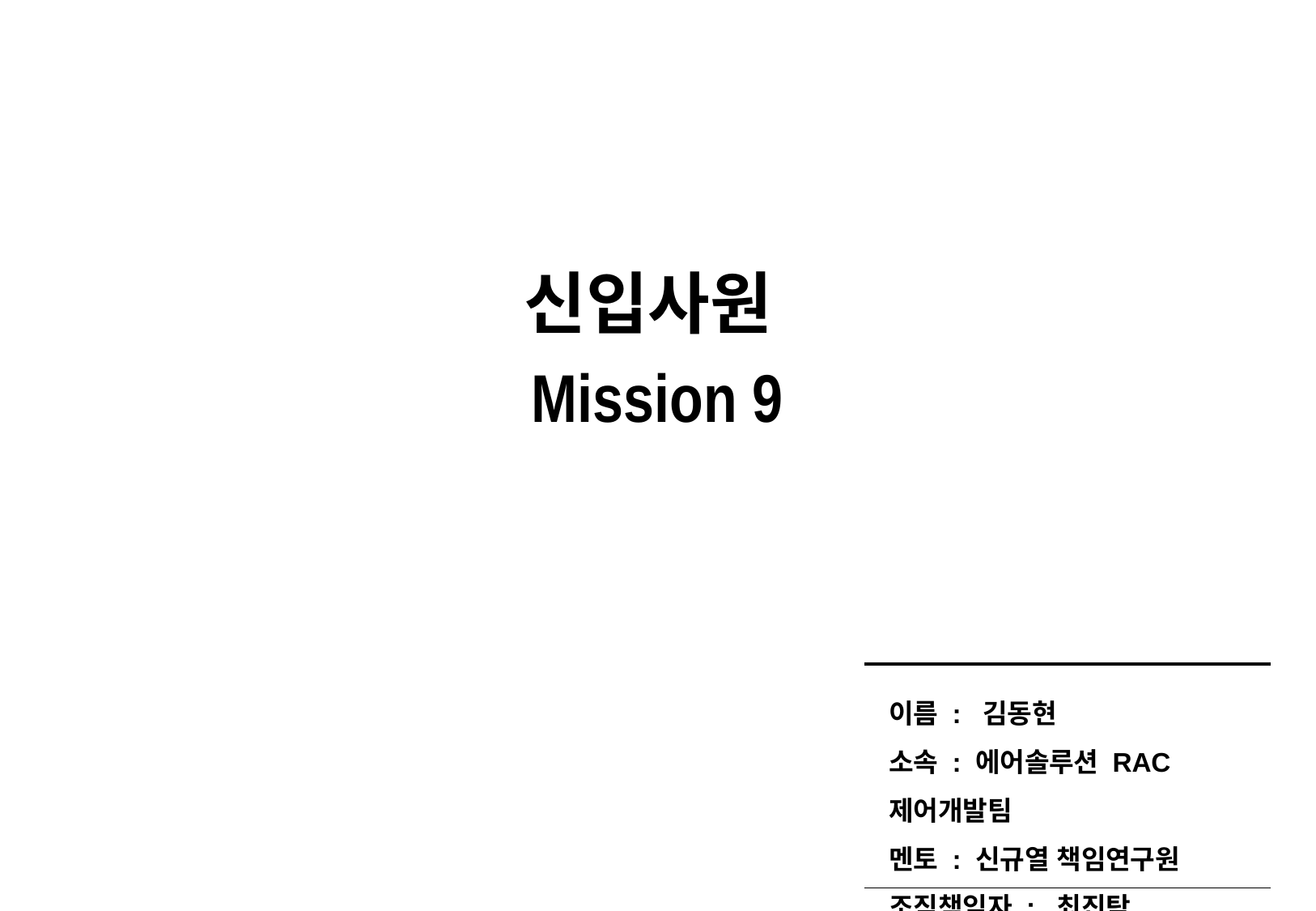

신입사원
Mission 9
이름 :  김동현
소속 : 에어솔루션 RAC제어개발팀
멘토 : 신규열 책임연구원
조직책임자 :  최진탁 책임연구원